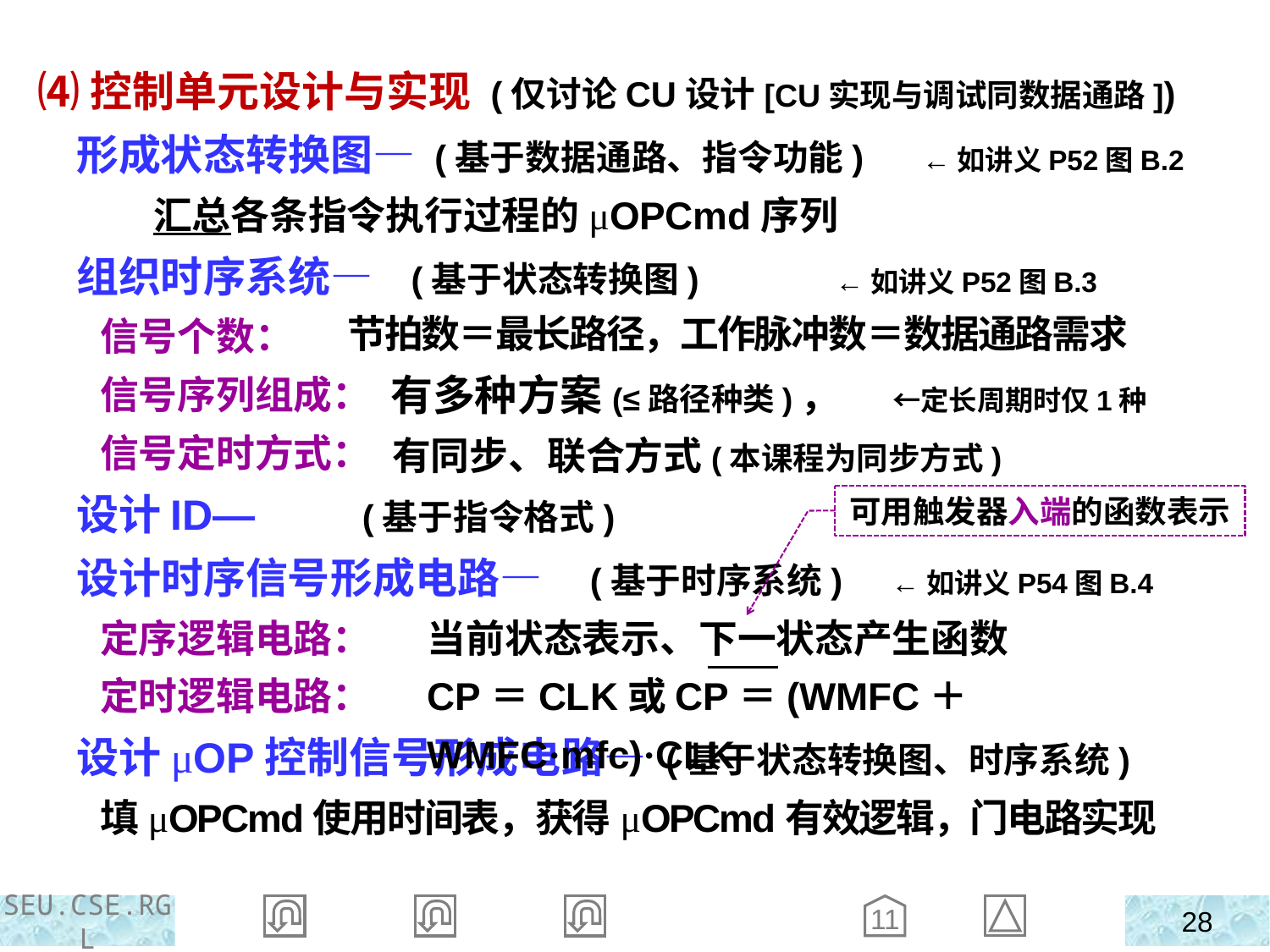

⑷控制单元设计与实现 (仅讨论CU设计[CU实现与调试同数据通路])
   形成状态转换图— (基于数据通路、指令功能)      ←如讲义P52图B.2
            汇总各条指令执行过程的μOPCmd序列
   组织时序系统—   (基于状态转换图)              ←如讲义P52图B.3
      信号个数：
      信号序列组成：
      信号定时方式：
   设计ID—         (基于指令格式)
   设计时序信号形成电路—    (基于时序系统)     ←如讲义P54图B.4
      定序逻辑电路：
      定时逻辑电路：
   设计μOP控制信号形成电路— (基于状态转换图、时序系统)
      填μOPCmd使用时间表，获得μOPCmd有效逻辑，门电路实现
节拍数＝最长路径，工作脉冲数＝数据通路需求
    有多种方案(≤路径种类)，      ←定长周期时仅1种
    有同步、联合方式(本课程为同步方式)
可用触发器入端的函数表示
当前状态表示、下一状态产生函数
CP＝CLK或CP＝(WMFC＋WMFC·mfc)·CLK
11
SEU.CSE.RGL

28